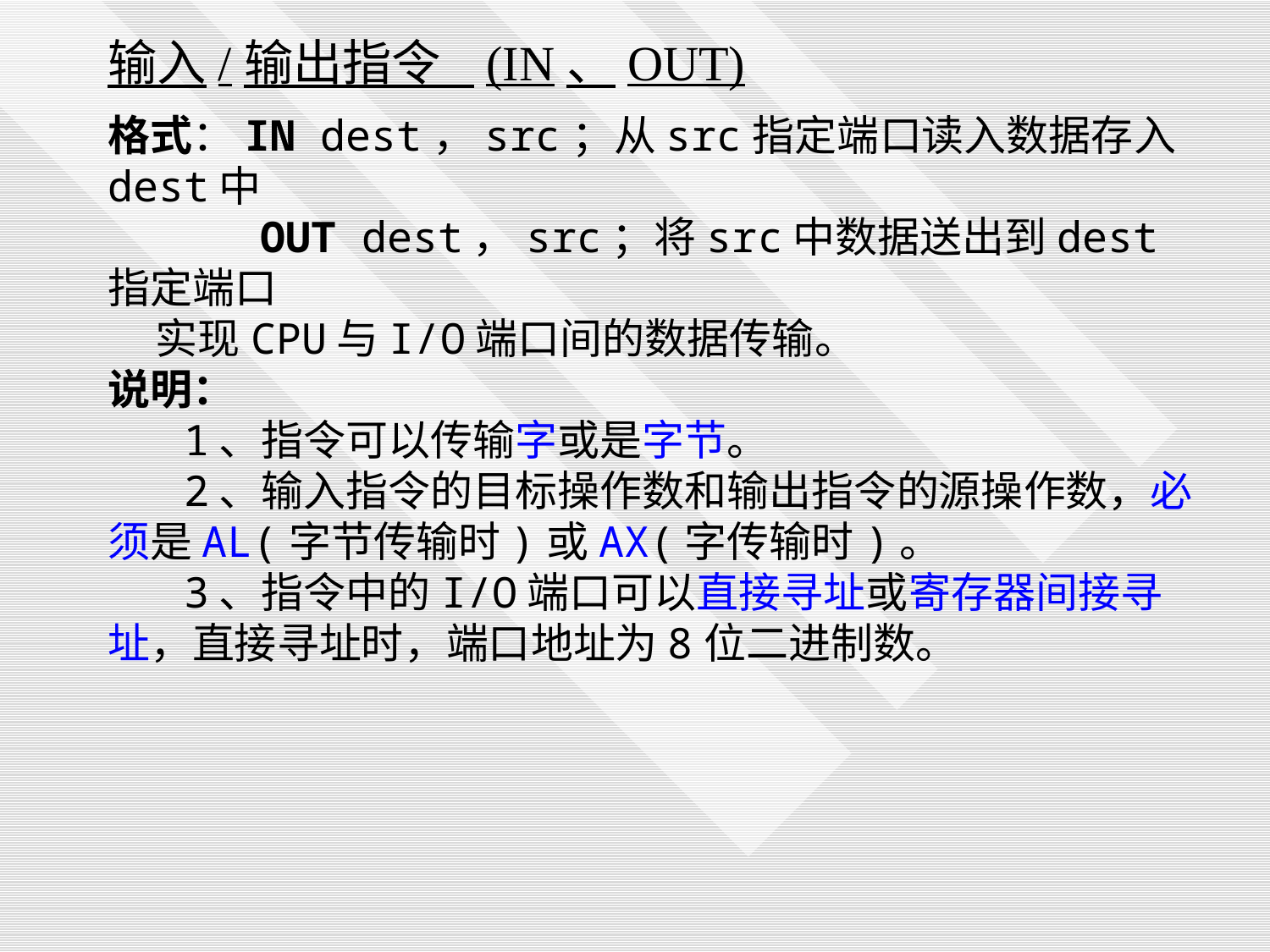

输入/输出指令   (IN、OUT)
格式：IN dest，src；从src指定端口读入数据存入dest中
      OUT dest，src；将src中数据送出到dest指定端口
    实现CPU与I/O端口间的数据传输。
说明：
   1、指令可以传输字或是字节。
   2、输入指令的目标操作数和输出指令的源操作数，必须是AL(字节传输时)或AX(字传输时)。
   3、指令中的I/O端口可以直接寻址或寄存器间接寻址，直接寻址时，端口地址为8位二进制数。